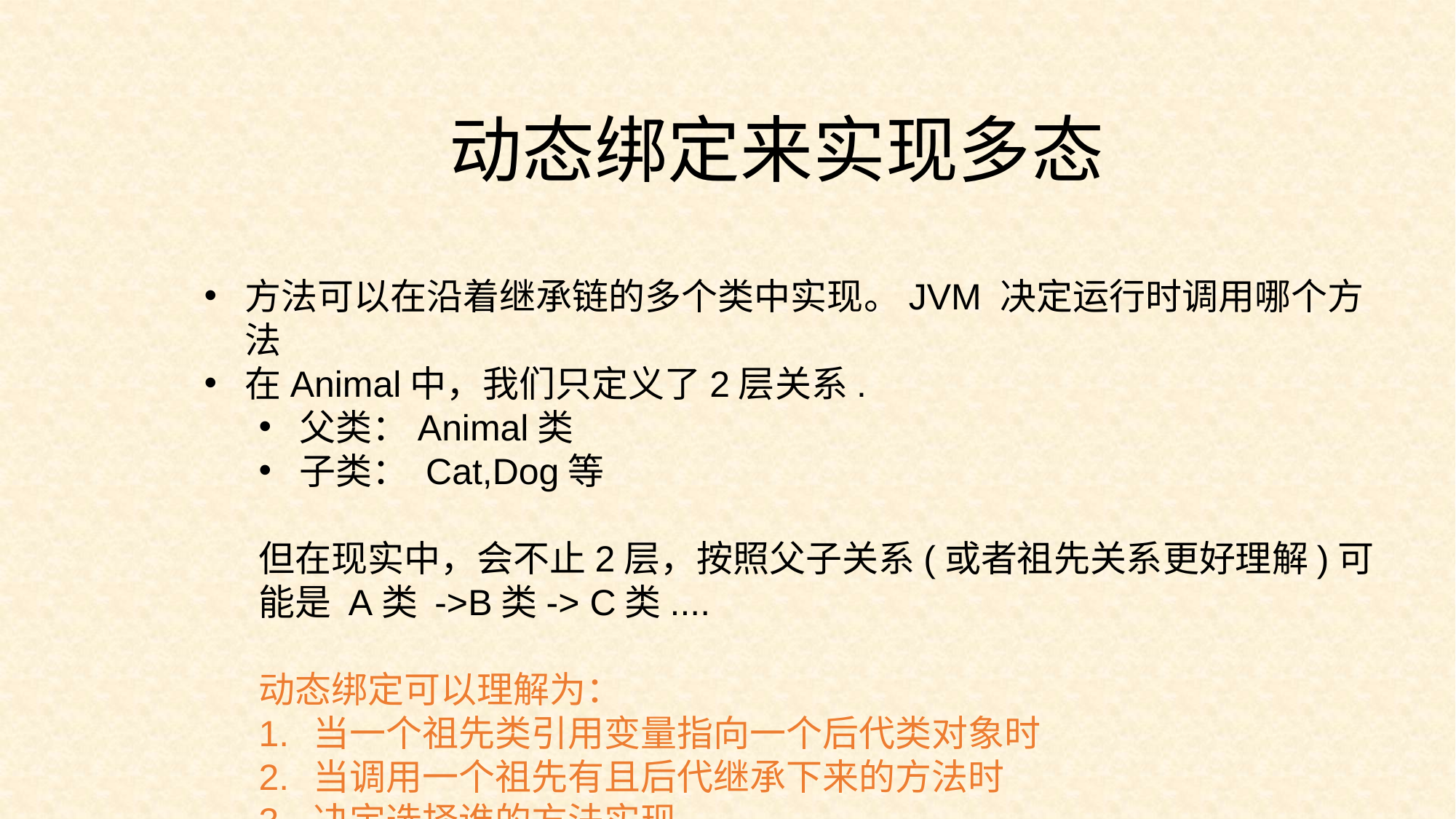

动态绑定来实现多态
方法可以在沿着继承链的多个类中实现。JVM 决定运行时调用哪个方法
在Animal中，我们只定义了2层关系.
父类：Animal类
子类： Cat,Dog等

但在现实中，会不止2层，按照父子关系(或者祖先关系更好理解)可能是 A类 ->B类-> C类....

动态绑定可以理解为：
当一个祖先类引用变量指向一个后代类对象时
当调用一个祖先有且后代继承下来的方法时
决定选择谁的方法实现